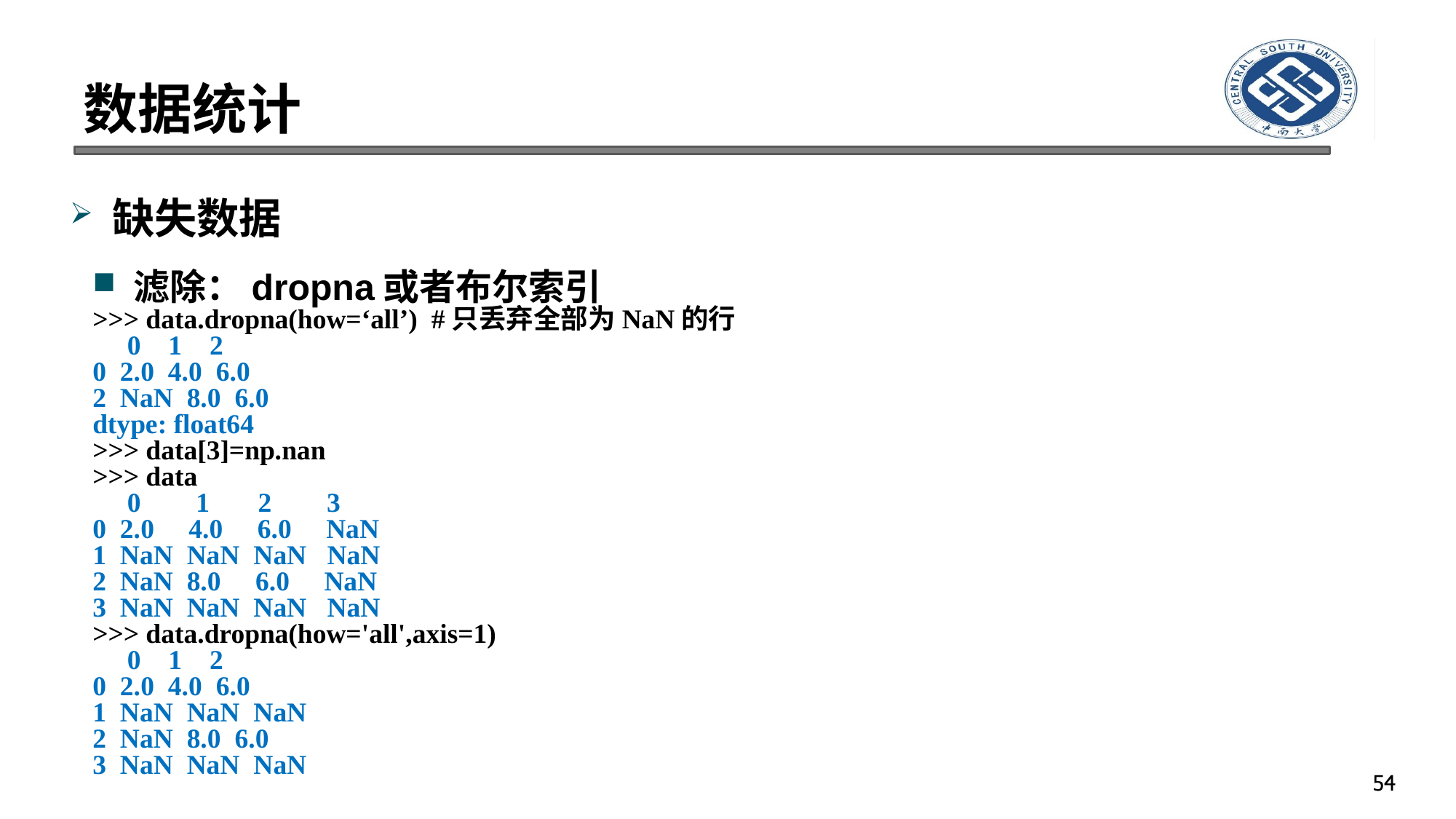

# 数据统计
缺失数据
滤除：dropna或者布尔索引
>>> data.dropna(how=‘all’)  #只丢弃全部为NaN的行
     0    1    2
0  2.0  4.0  6.0
2  NaN  8.0  6.0
dtype: float64
>>> data[3]=np.nan
>>> data
     0        1       2        3
0  2.0     4.0     6.0     NaN
1  NaN  NaN  NaN   NaN
2  NaN  8.0     6.0     NaN
3  NaN  NaN  NaN   NaN
>>> data.dropna(how='all',axis=1)
     0    1    2
0  2.0  4.0  6.0
1  NaN  NaN  NaN
2  NaN  8.0  6.0
3  NaN  NaN  NaN
54